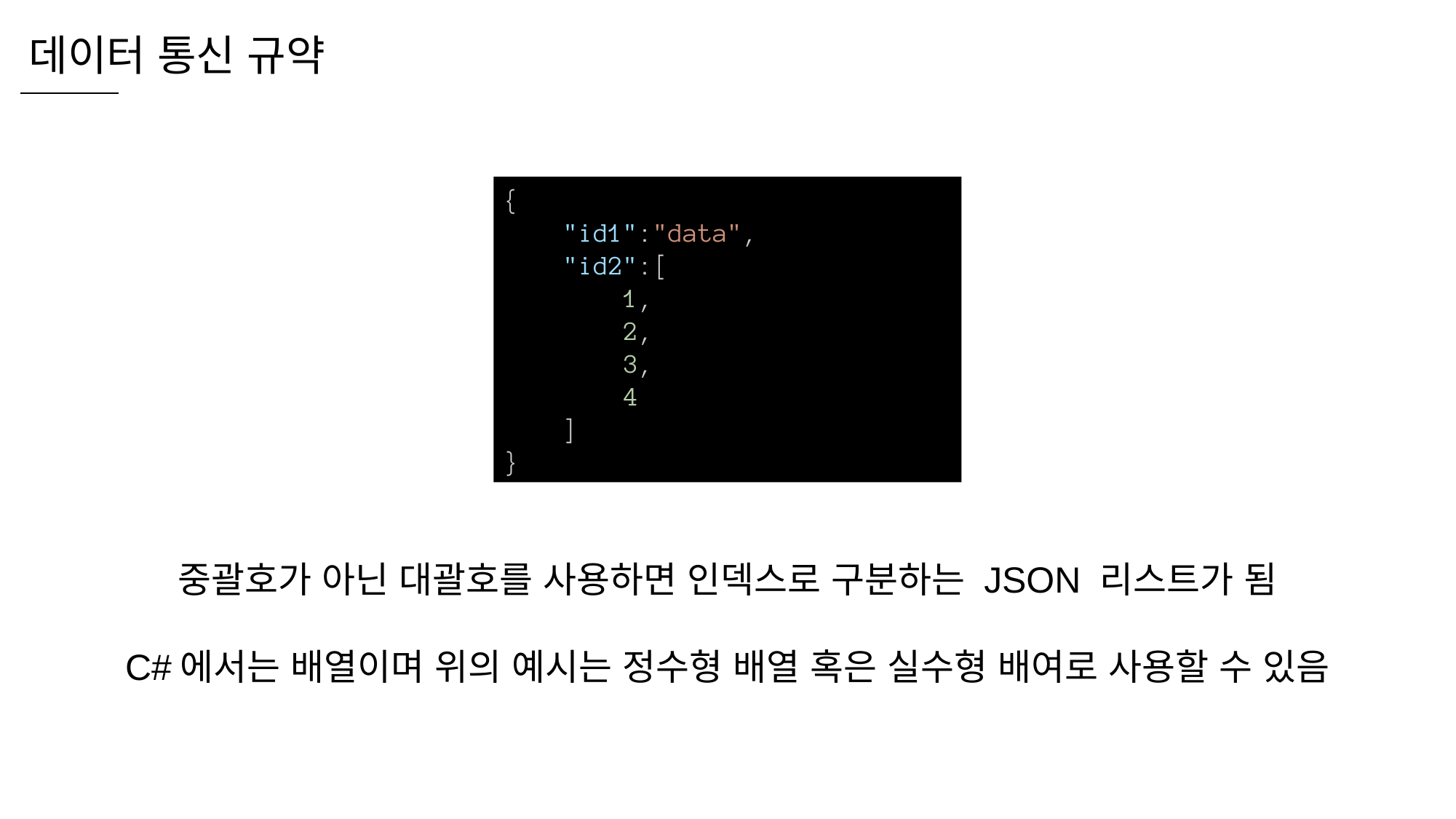

데이터 통신 규약
{
    "id1":"data",
    "id2":[
        1,
        2,
        3,
        4
    ]
}
중괄호가 아닌 대괄호를 사용하면 인덱스로 구분하는 JSON 리스트가 됨

C#에서는 배열이며 위의 예시는 정수형 배열 혹은 실수형 배여로 사용할 수 있음